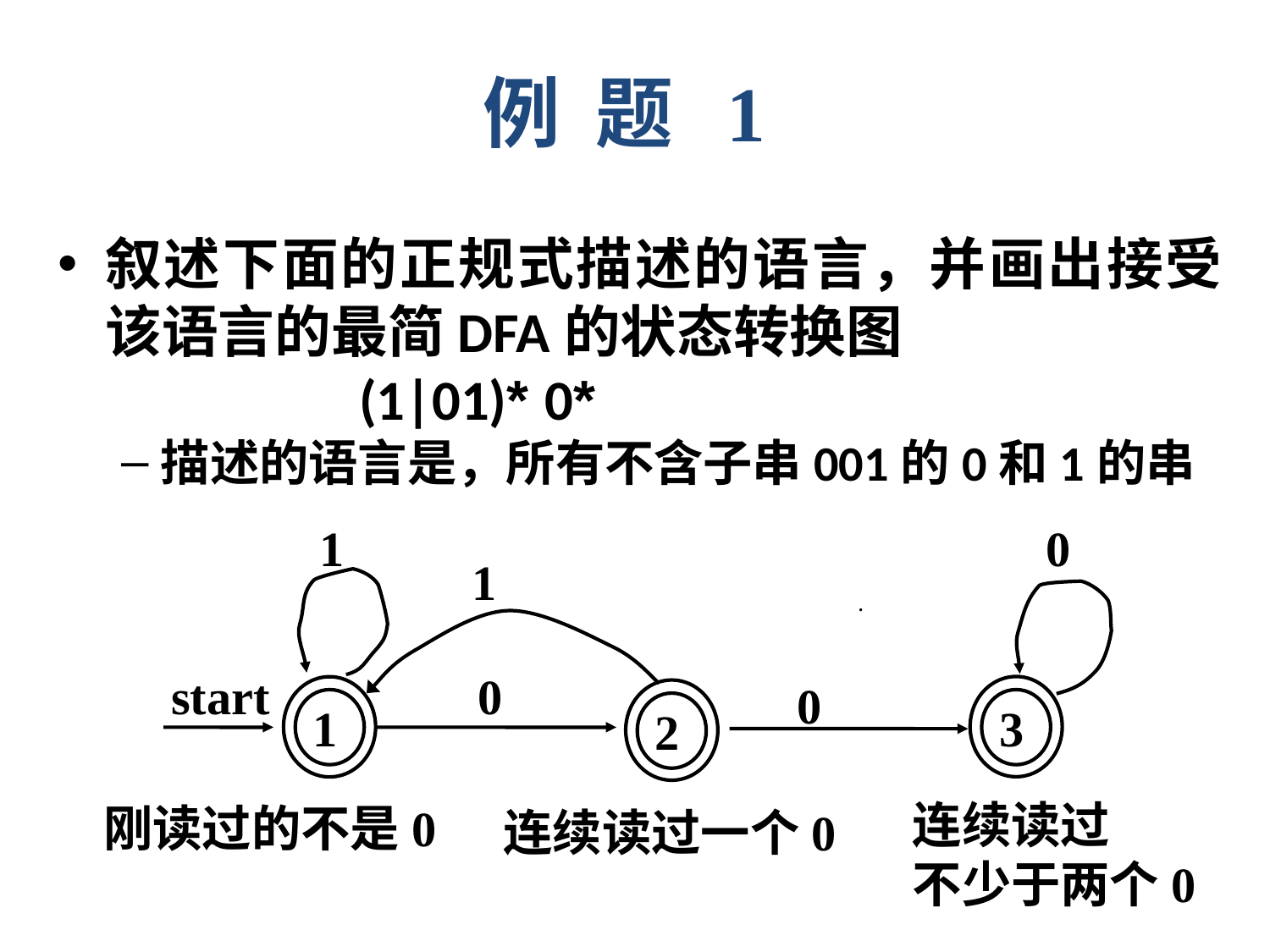

例  题  1
叙述下面的正规式描述的语言，并画出接受该语言的最简DFA的状态转换图
			(1|01)* 0*
描述的语言是，所有不含子串001的0和1的串

1
0
1

.

start
0
0

3

1

2

刚读过的不是0
连续读过一个0
连续读过
不少于两个0